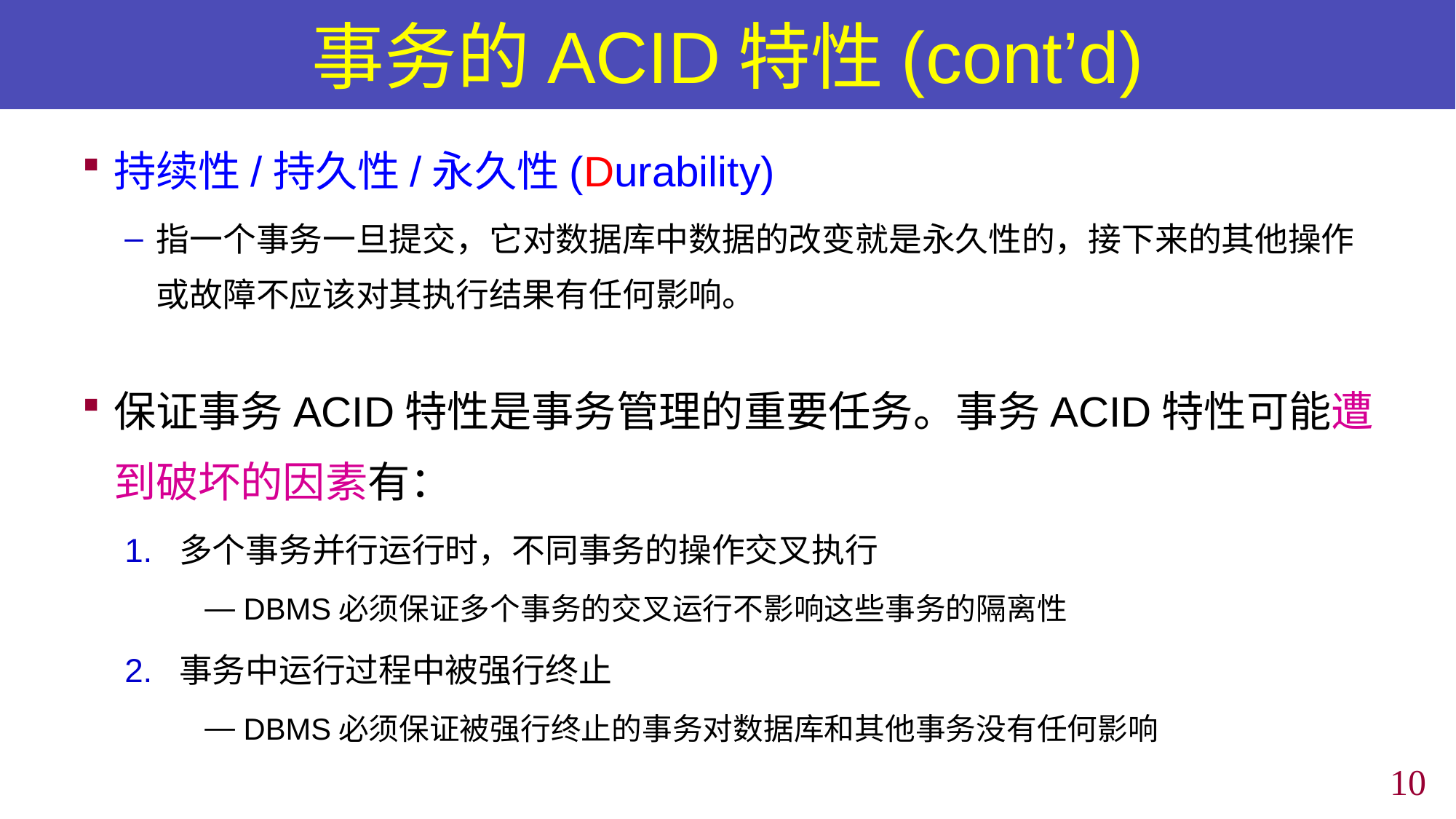

# 事务的ACID特性(cont’d)
持续性/持久性/永久性(Durability)
指一个事务一旦提交，它对数据库中数据的改变就是永久性的，接下来的其他操作或故障不应该对其执行结果有任何影响。

保证事务ACID特性是事务管理的重要任务。事务ACID特性可能遭到破坏的因素有：
多个事务并行运行时，不同事务的操作交叉执行
 DBMS必须保证多个事务的交叉运行不影响这些事务的隔离性
事务中运行过程中被强行终止
 DBMS必须保证被强行终止的事务对数据库和其他事务没有任何影响
10